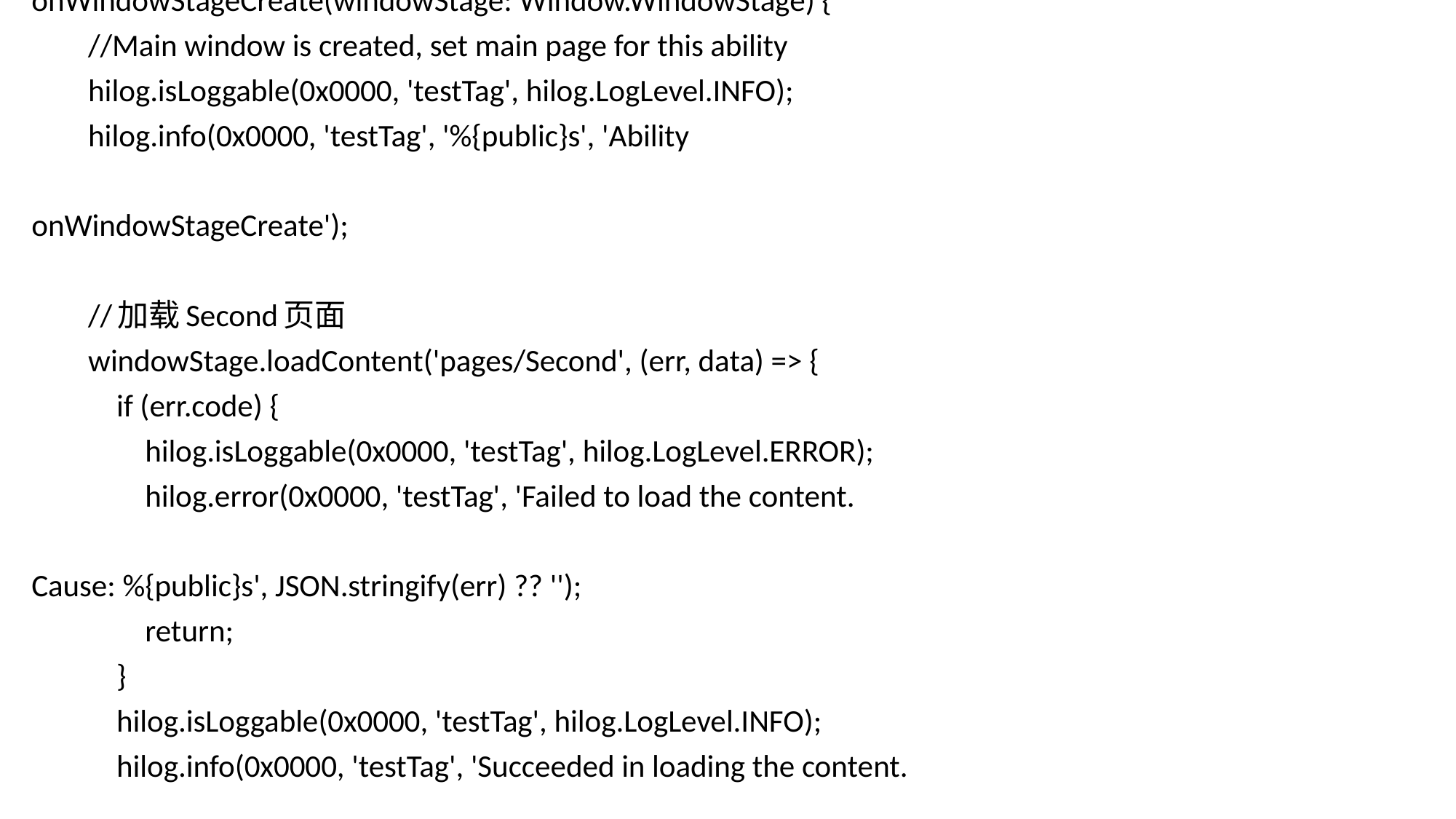

此时，在src/main/ets目录下会初始化一个secondability目录，并在secondability目录下生成一个SecondAbility.ts文件。修改该文件，将'pages/Index'改为'pages/Second'，最终文件内容如下：
onWindowStageCreate(windowStage: Window.WindowStage) {
        //Main window is created, set main page for this ability
        hilog.isLoggable(0x0000, 'testTag', hilog.LogLevel.INFO);
        hilog.info(0x0000, 'testTag', '%{public}s', 'Ability

onWindowStageCreate');

        //加载Second页面
        windowStage.loadContent('pages/Second', (err, data) => {
            if (err.code) {
                hilog.isLoggable(0x0000, 'testTag', hilog.LogLevel.ERROR);
                hilog.error(0x0000, 'testTag', 'Failed to load the content.

Cause: %{public}s', JSON.stringify(err) ?? '');
                return;
            }
            hilog.isLoggable(0x0000, 'testTag', hilog.LogLevel.INFO);
            hilog.info(0x0000, 'testTag', 'Succeeded in loading the content.

Data: %{public}s', .stringify(data) ?? '');
        });
    }